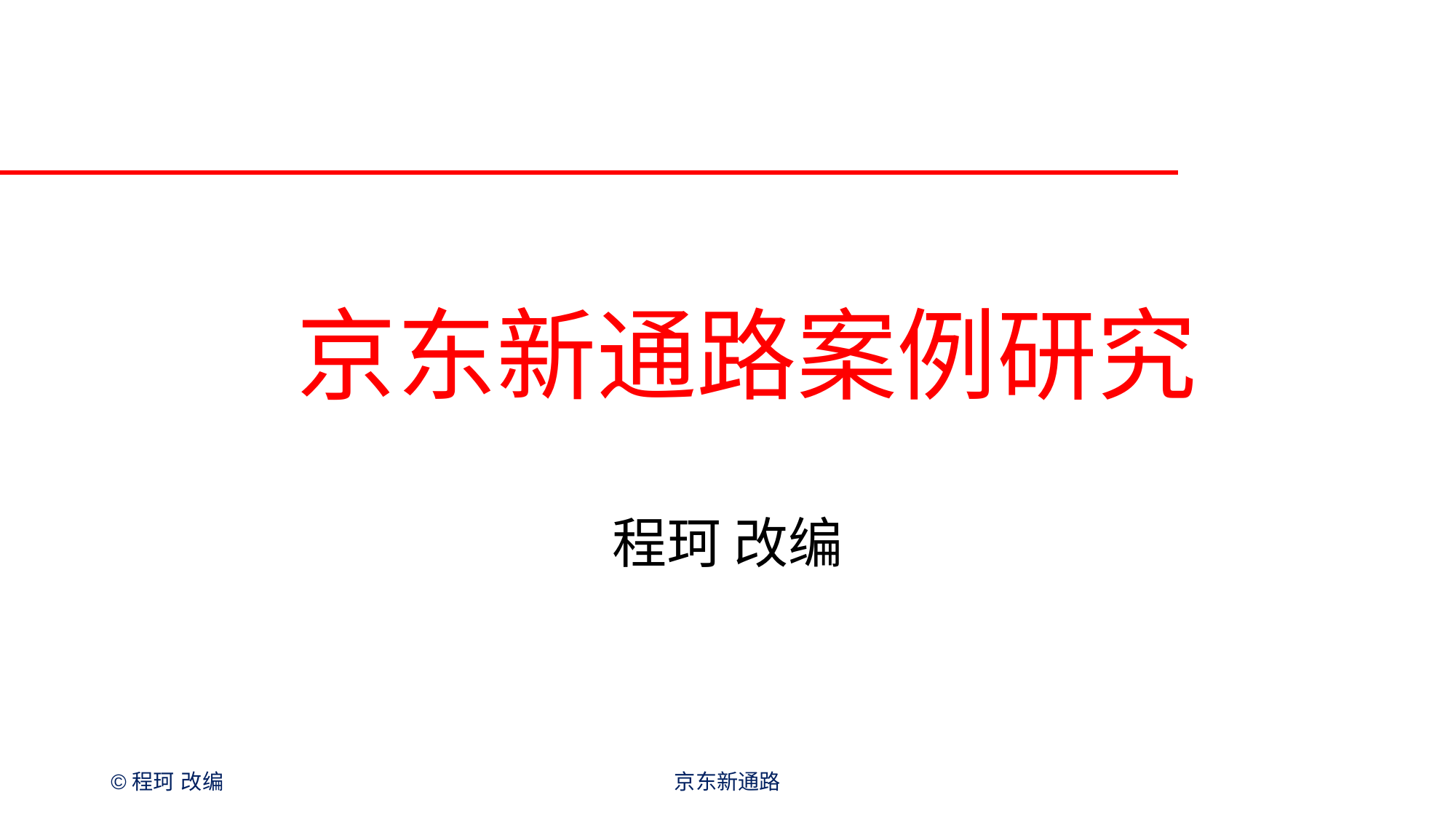

# 京东新通路案例研究

程珂 改编
©程珂 改编
京东新通路
1